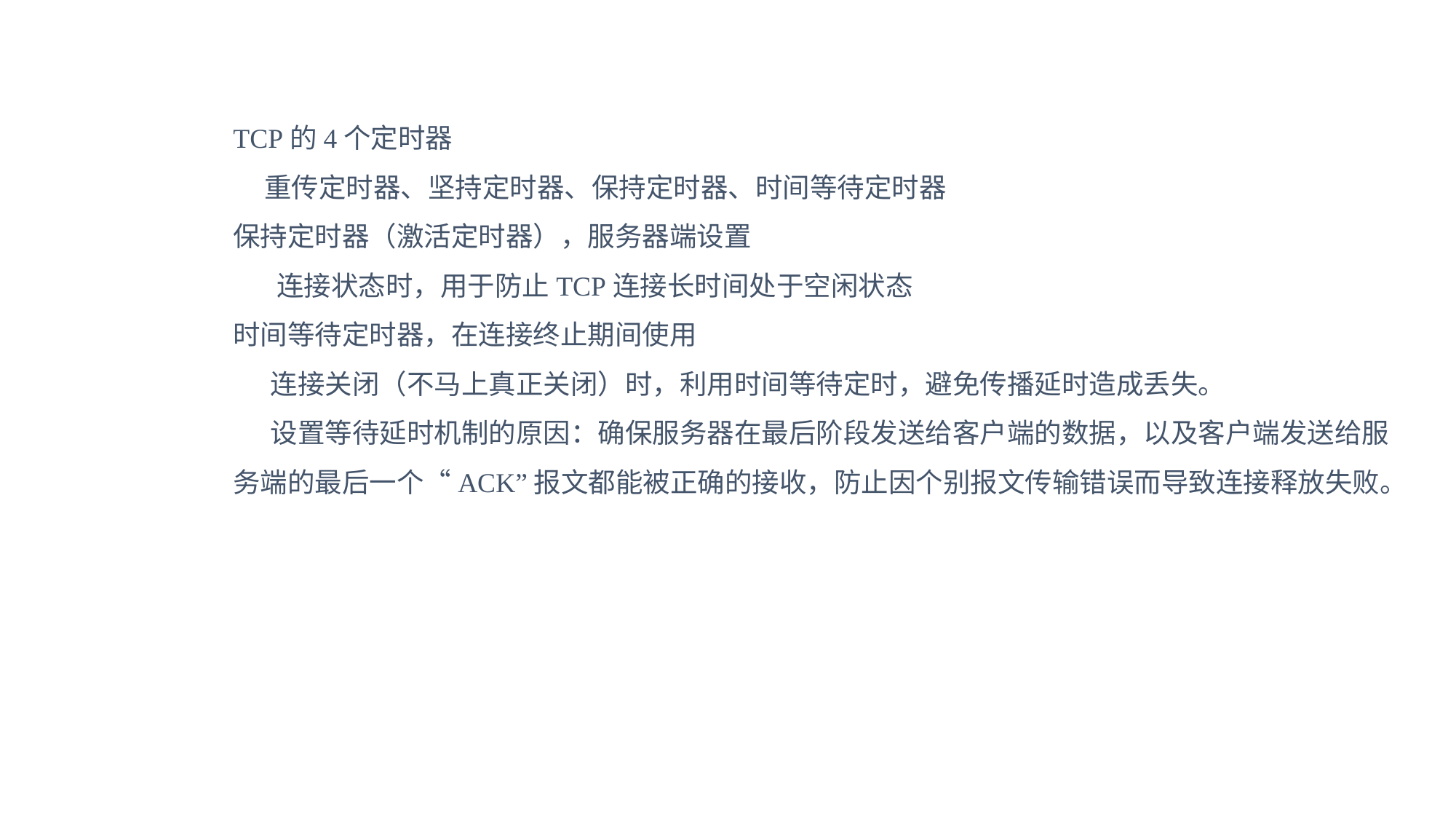

TCP的4个定时器
    重传定时器、坚持定时器、保持定时器、时间等待定时器
保持定时器（激活定时器），服务器端设置
      连接状态时，用于防止TCP连接长时间处于空闲状态
时间等待定时器，在连接终止期间使用
     连接关闭（不马上真正关闭）时，利用时间等待定时，避免传播延时造成丢失。
     设置等待延时机制的原因：确保服务器在最后阶段发送给客户端的数据，以及客户端发送给服务端的最后一个“ACK”报文都能被正确的接收，防止因个别报文传输错误而导致连接释放失败。